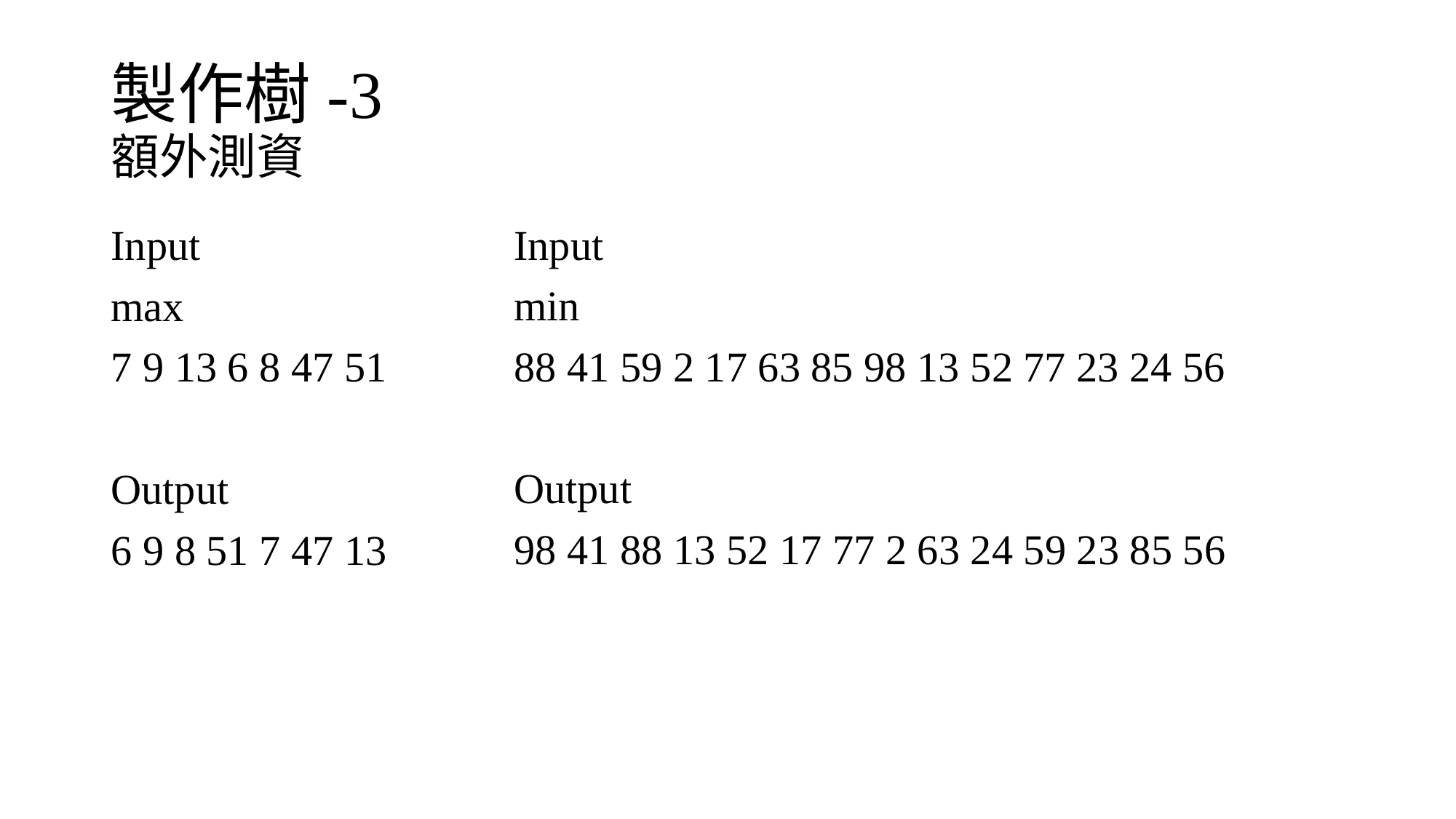

# 製作樹-3 額外測資
Input
max
7 9 13 6 8 47 51

Output
6 9 8 51 7 47 13
Input
min
88 41 59 2 17 63 85 98 13 52 77 23 24 56

Output
98 41 88 13 52 17 77 2 63 24 59 23 85 56